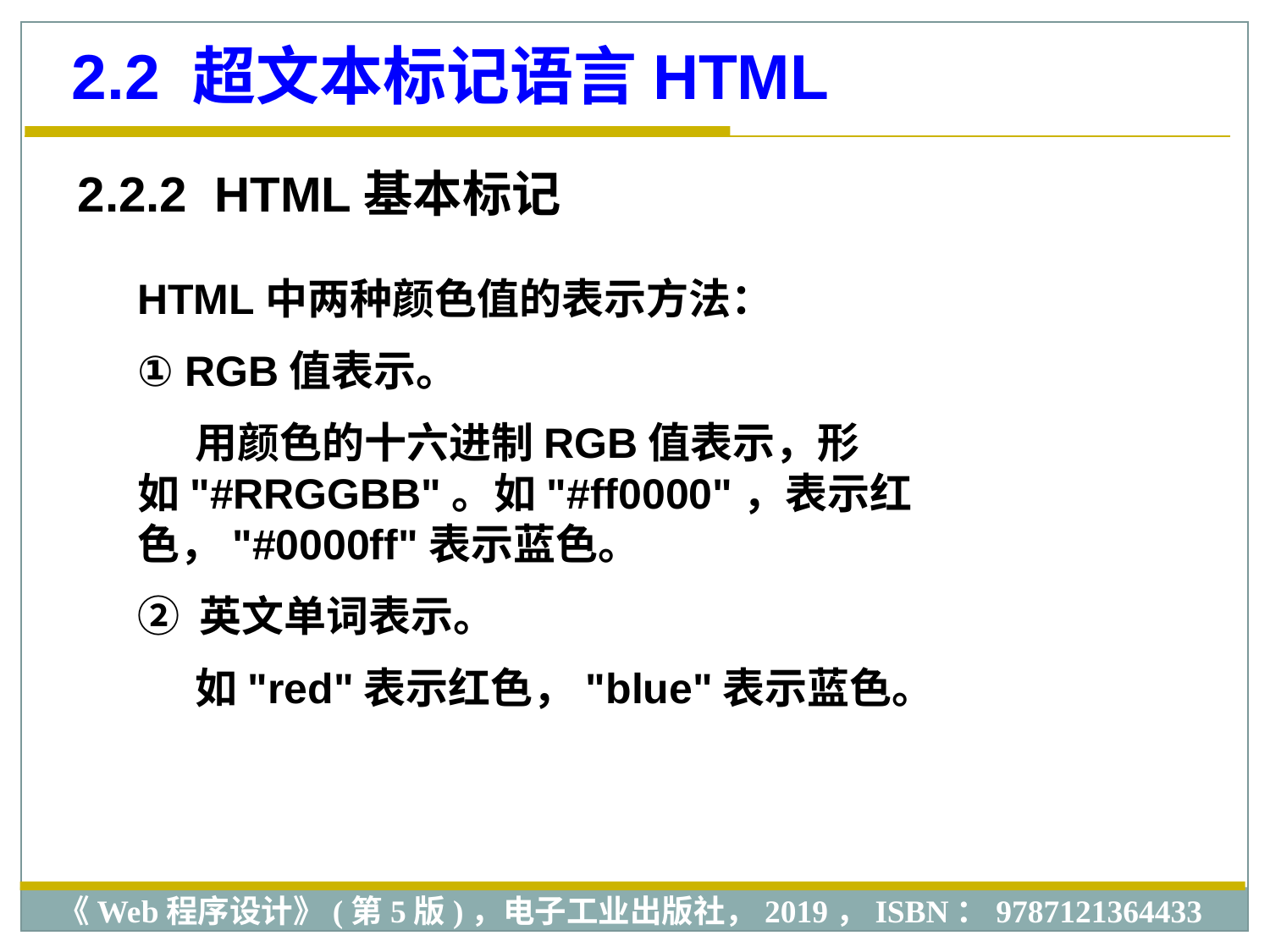

2.2 超文本标记语言HTML
2.2.2  HTML基本标记
HTML中两种颜色值的表示方法：
① RGB值表示。
     用颜色的十六进制RGB值表示，形如"#RRGGBB"。如"#ff0000"，表示红色，"#0000ff"表示蓝色。
② 英文单词表示。
     如"red"表示红色，"blue"表示蓝色。